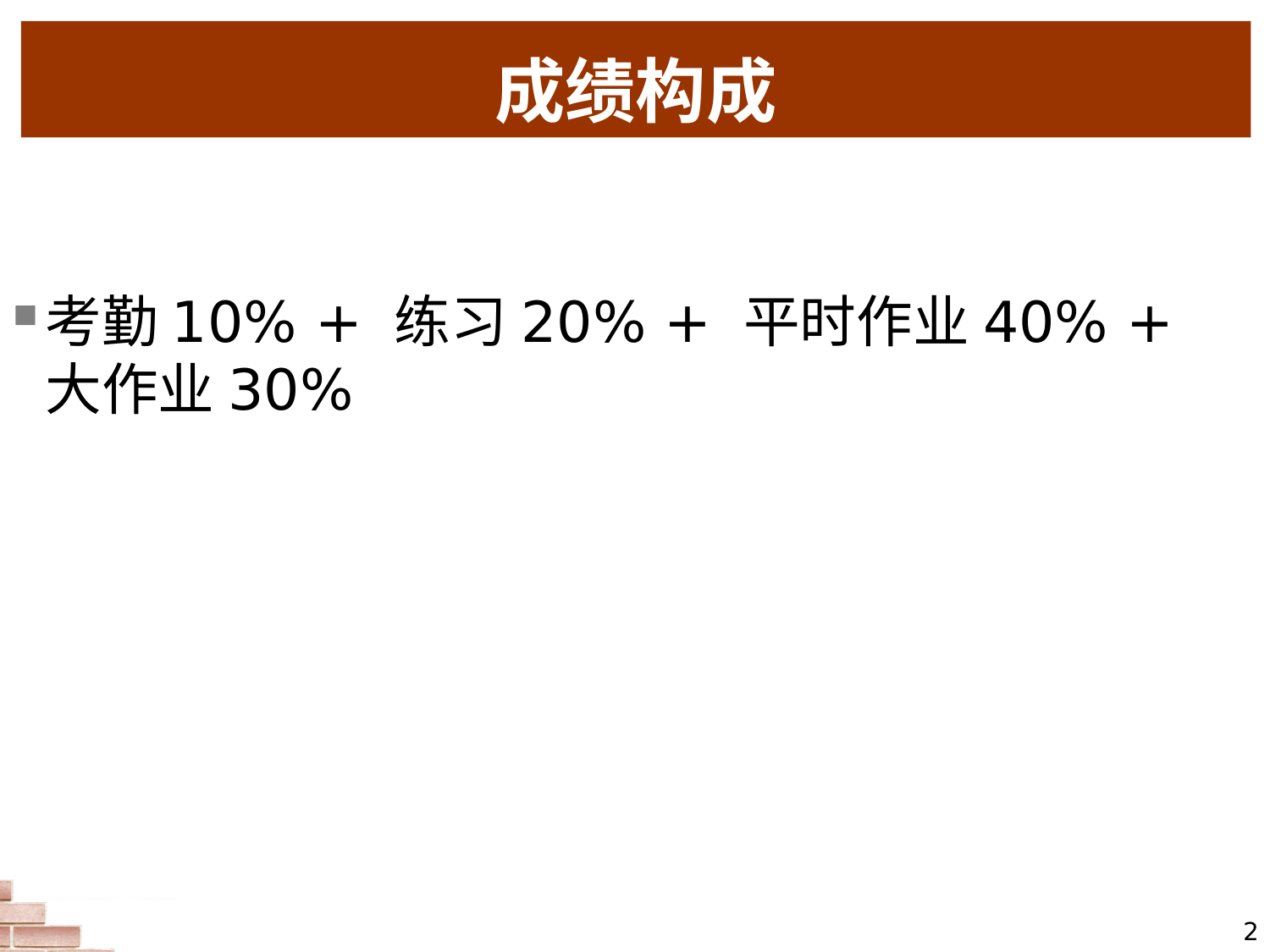

# 成绩构成

考勤10% + 练习20% + 平时作业40% + 大作业30%

2